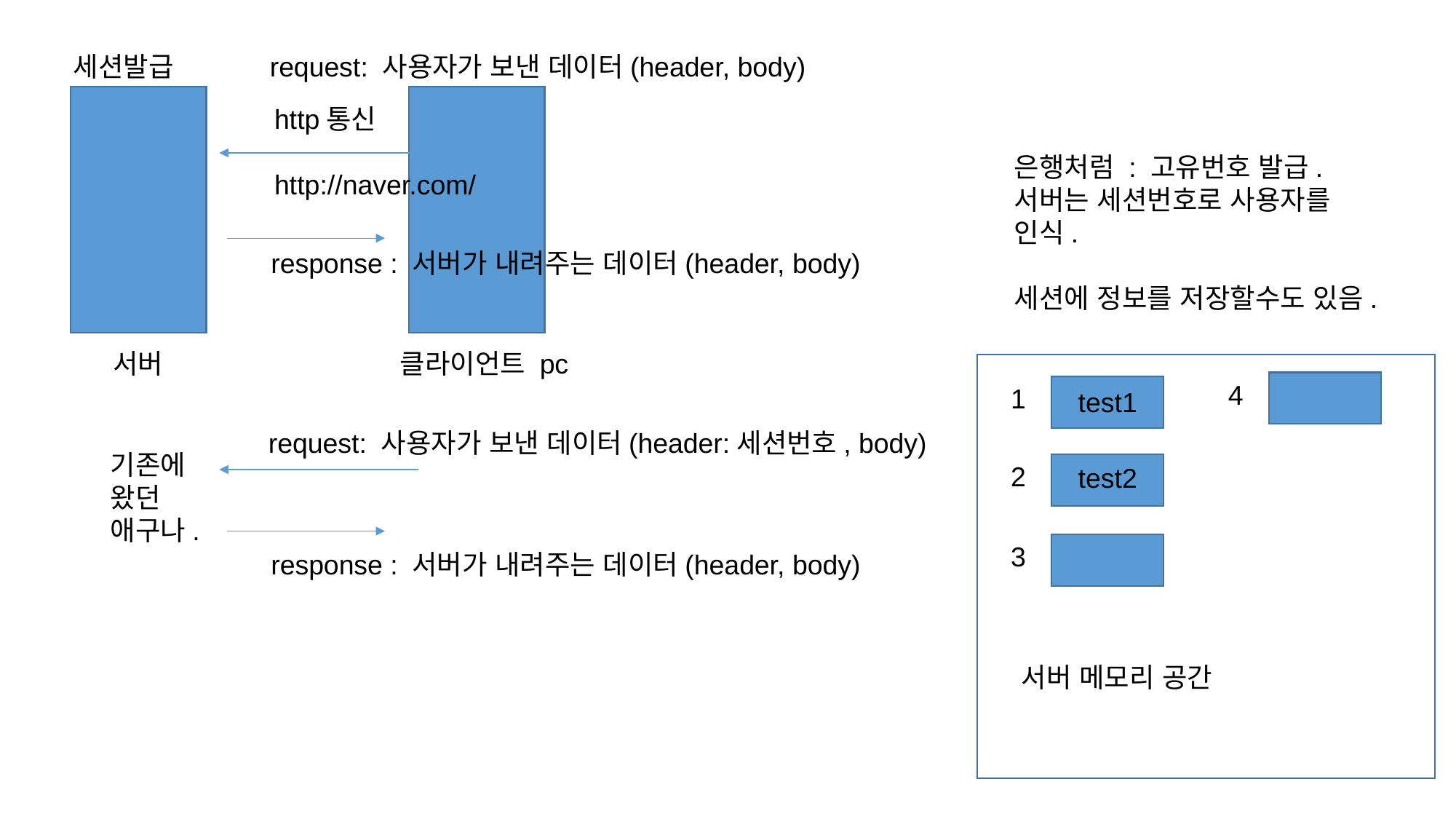

세션발급
request: 사용자가 보낸 데이터(header, body)

http통신

http://naver.com/
은행처럼 : 고유번호 발급.
서버는 세션번호로 사용자를
인식.

세션에 정보를 저장할수도 있음.
response : 서버가 내려주는 데이터(header, body)
서버
클라이언트 pc

4

1

test1
request: 사용자가 보낸 데이터(header:세션번호, body)
기존에
왔던
애구나.
2

test2
3

response : 서버가 내려주는 데이터(header, body)
서버 메모리 공간